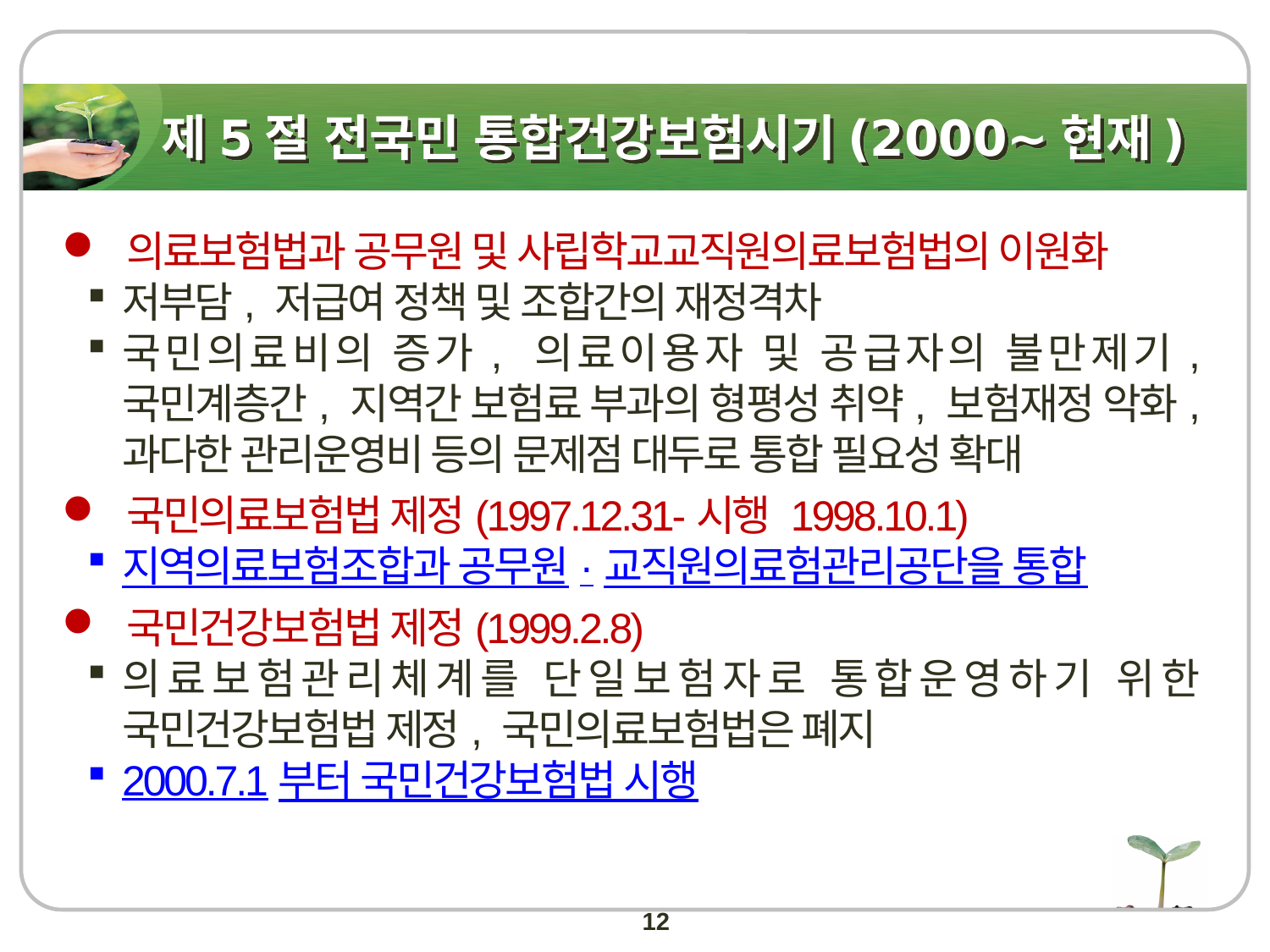

# 제5절 전국민 통합건강보험시기(2000~현재)
 의료보험법과 공무원 및 사립학교교직원의료보험법의 이원화
저부담, 저급여 정책 및 조합간의 재정격차
국민의료비의 증가, 의료이용자 및 공급자의 불만제기, 국민계층간, 지역간 보험료 부과의 형평성 취약, 보험재정 악화, 과다한 관리운영비 등의 문제점 대두로 통합 필요성 확대
 국민의료보험법 제정(1997.12.31-시행 1998.10.1)
지역의료보험조합과 공무원·교직원의료험관리공단을 통합
 국민건강보험법 제정(1999.2.8)
의료보험관리체계를 단일보험자로 통합운영하기 위한 국민건강보험법 제정, 국민의료보험법은 폐지
2000.7.1부터 국민건강보험법 시행
12